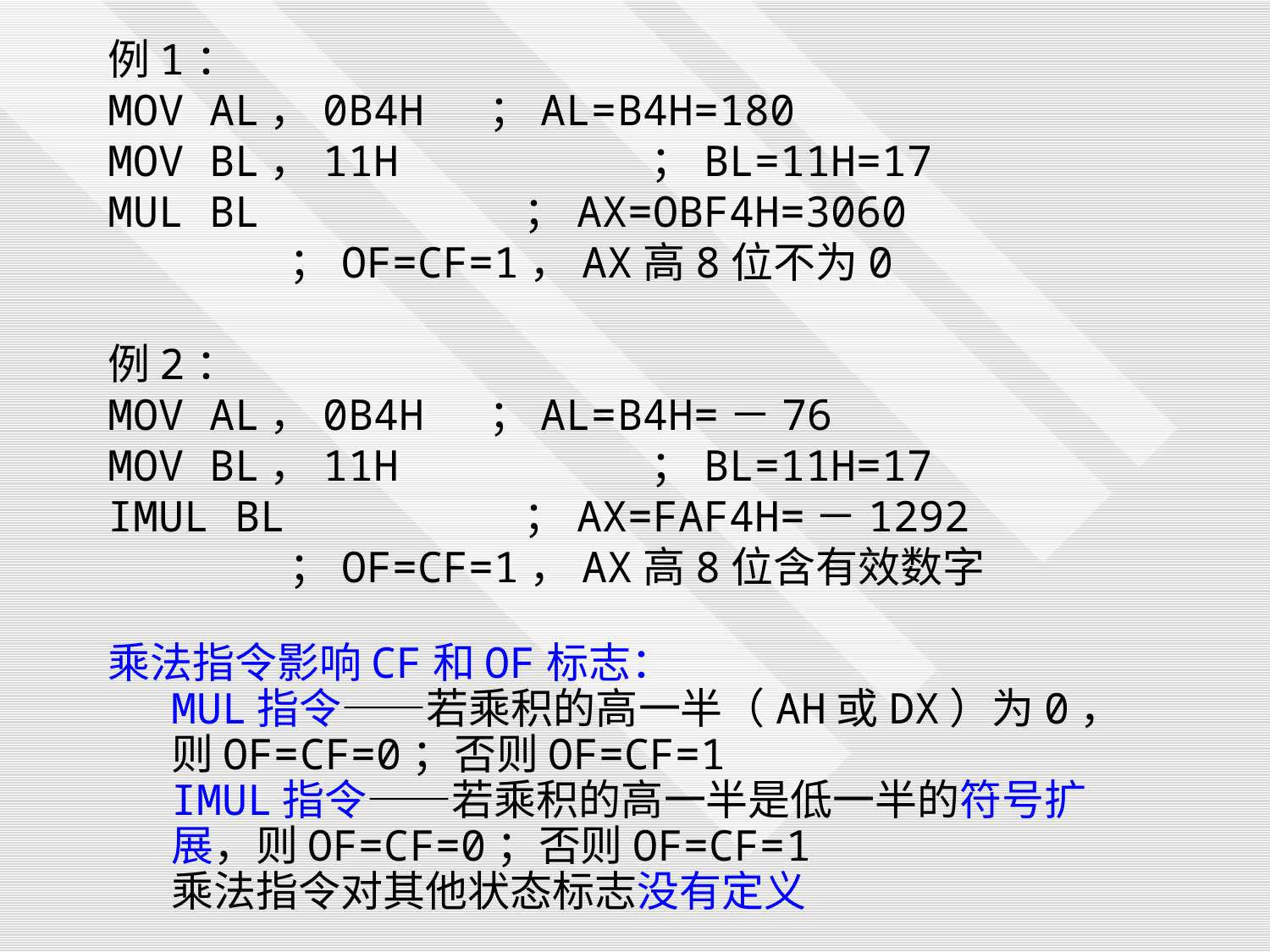

例1：
MOV AL，0B4H	；AL=B4H=180
MOV BL，11H	      ；BL=11H=17
MUL BL	      ；AX=OBF4H=3060
                  ；OF=CF=1，AX高8位不为0

例2：
MOV AL，0B4H	；AL=B4H=－76
MOV BL，11H	      ；BL=11H=17
IMUL BL	      ；AX=FAF4H=－1292
                  ；OF=CF=1，AX高8位含有效数字

乘法指令影响CF和OF标志：
MUL指令——若乘积的高一半（AH或DX）为0，则OF=CF=0；否则OF=CF=1
IMUL指令——若乘积的高一半是低一半的符号扩展，则OF=CF=0；否则OF=CF=1
乘法指令对其他状态标志没有定义